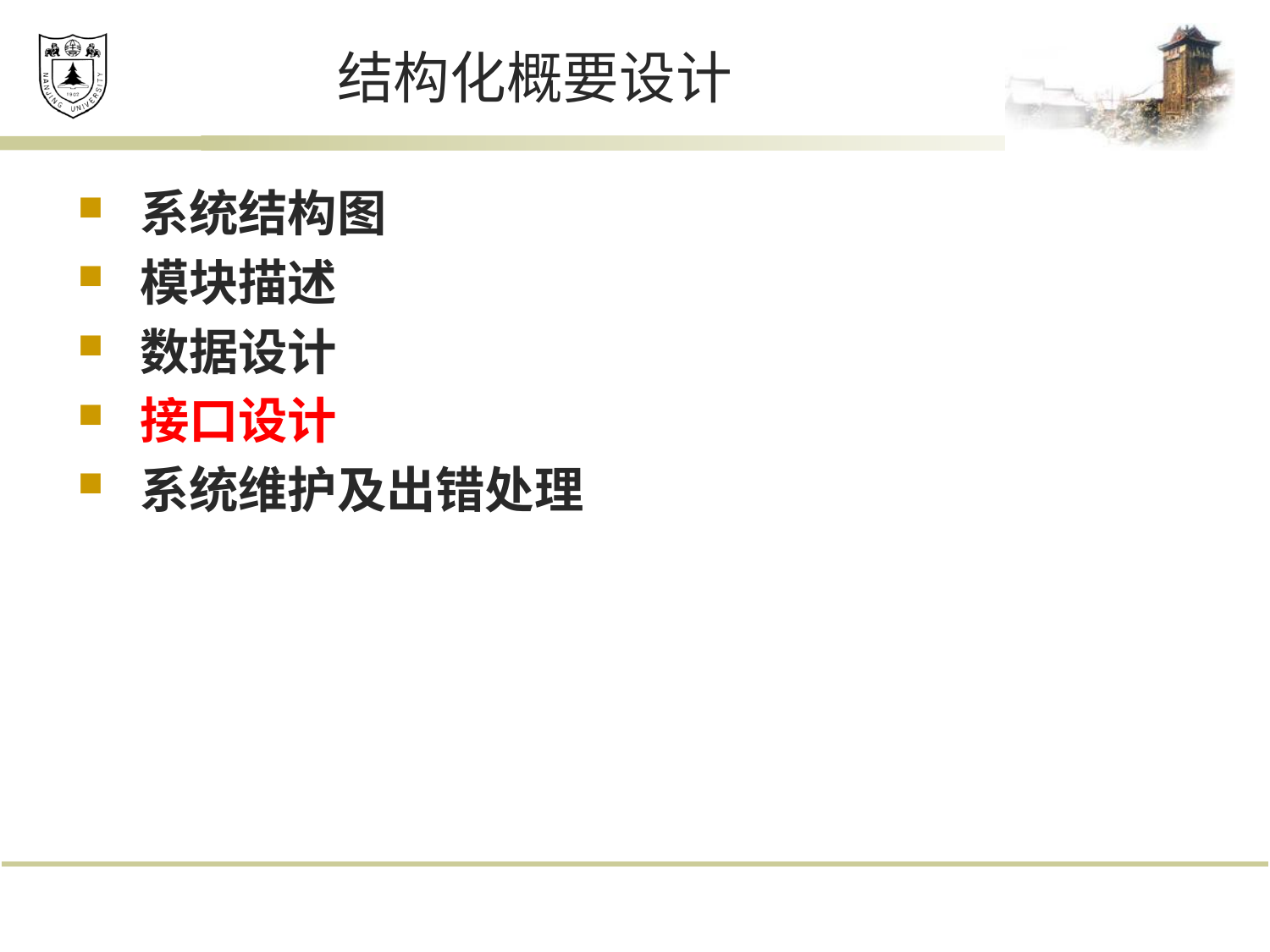

# 结构化概要设计
系统结构图
模块描述
数据设计
接口设计
系统维护及出错处理